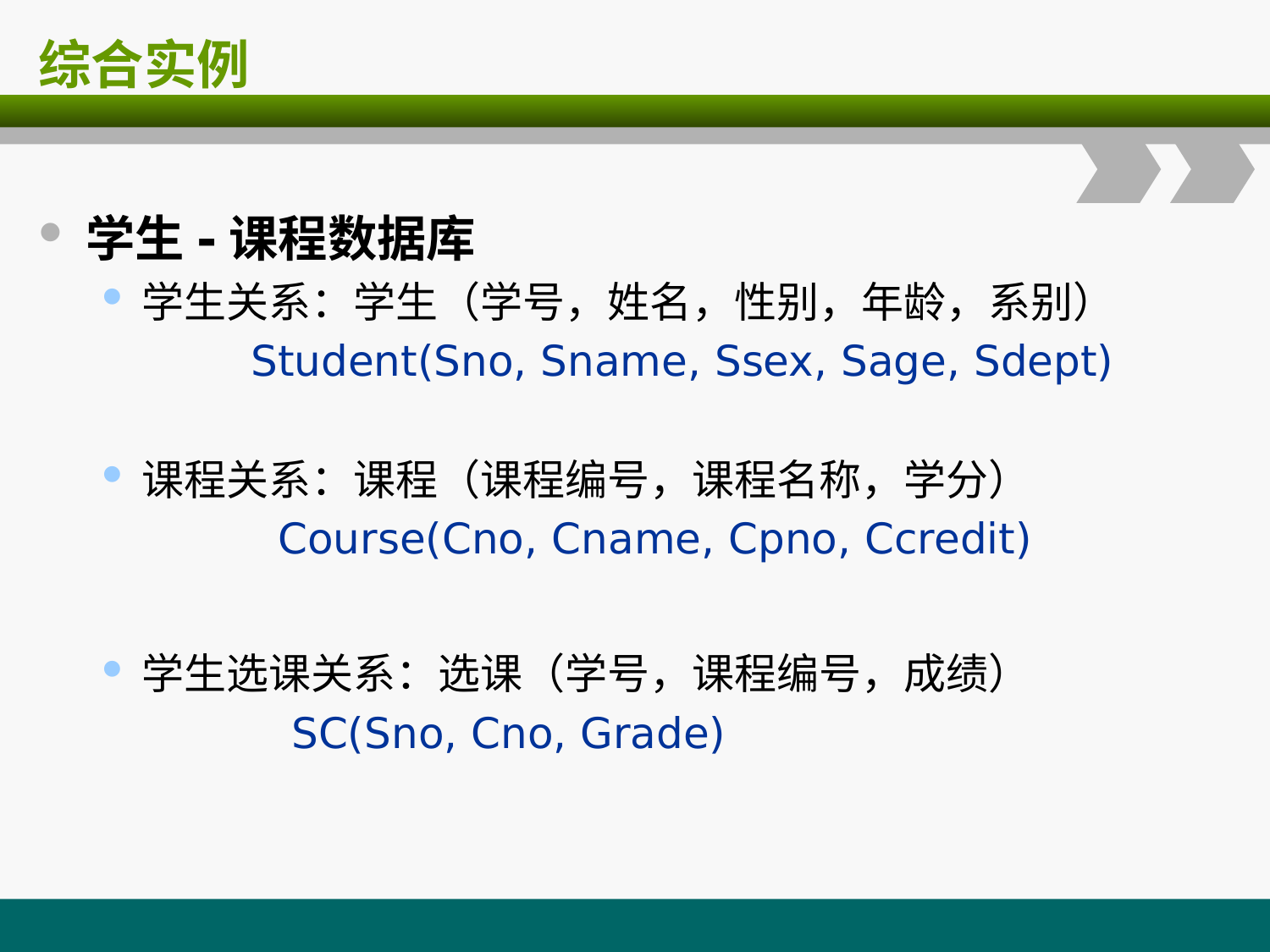

# 综合实例
学生-课程数据库
学生关系：学生（学号，姓名，性别，年龄，系别）
           Student(Sno, Sname, Ssex, Sage, Sdept)

课程关系：课程（课程编号，课程名称，学分）
             Course(Cno, Cname, Cpno, Ccredit)

学生选课关系：选课（学号，课程编号，成绩）
              SC(Sno, Cno, Grade)